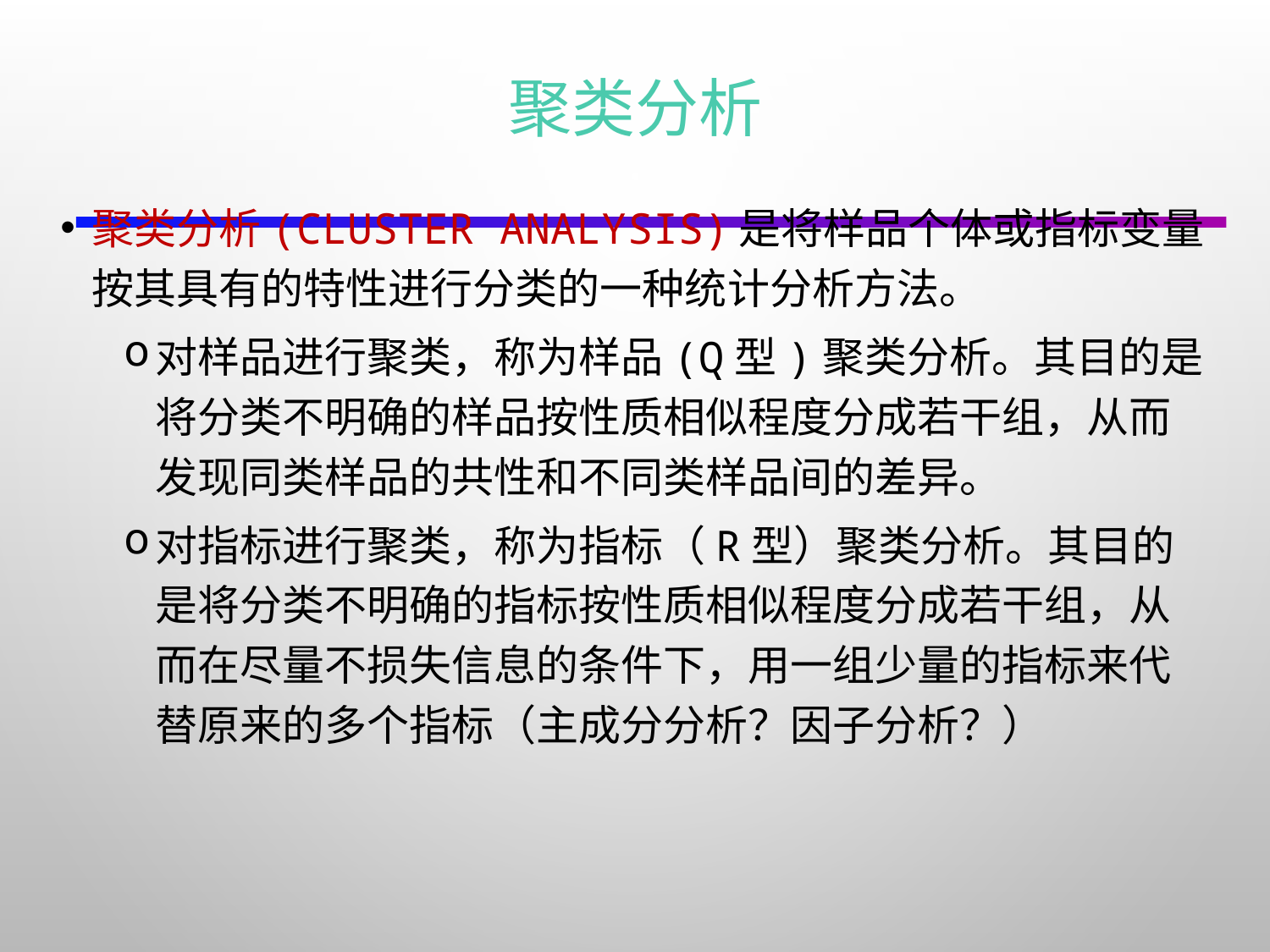

# 聚类分析
聚类分析(cluster analysis)是将样品个体或指标变量按其具有的特性进行分类的一种统计分析方法。
对样品进行聚类，称为样品(Q型)聚类分析。其目的是将分类不明确的样品按性质相似程度分成若干组，从而发现同类样品的共性和不同类样品间的差异。
对指标进行聚类，称为指标（R型）聚类分析。其目的是将分类不明确的指标按性质相似程度分成若干组，从而在尽量不损失信息的条件下，用一组少量的指标来代替原来的多个指标（主成分分析？因子分析？）